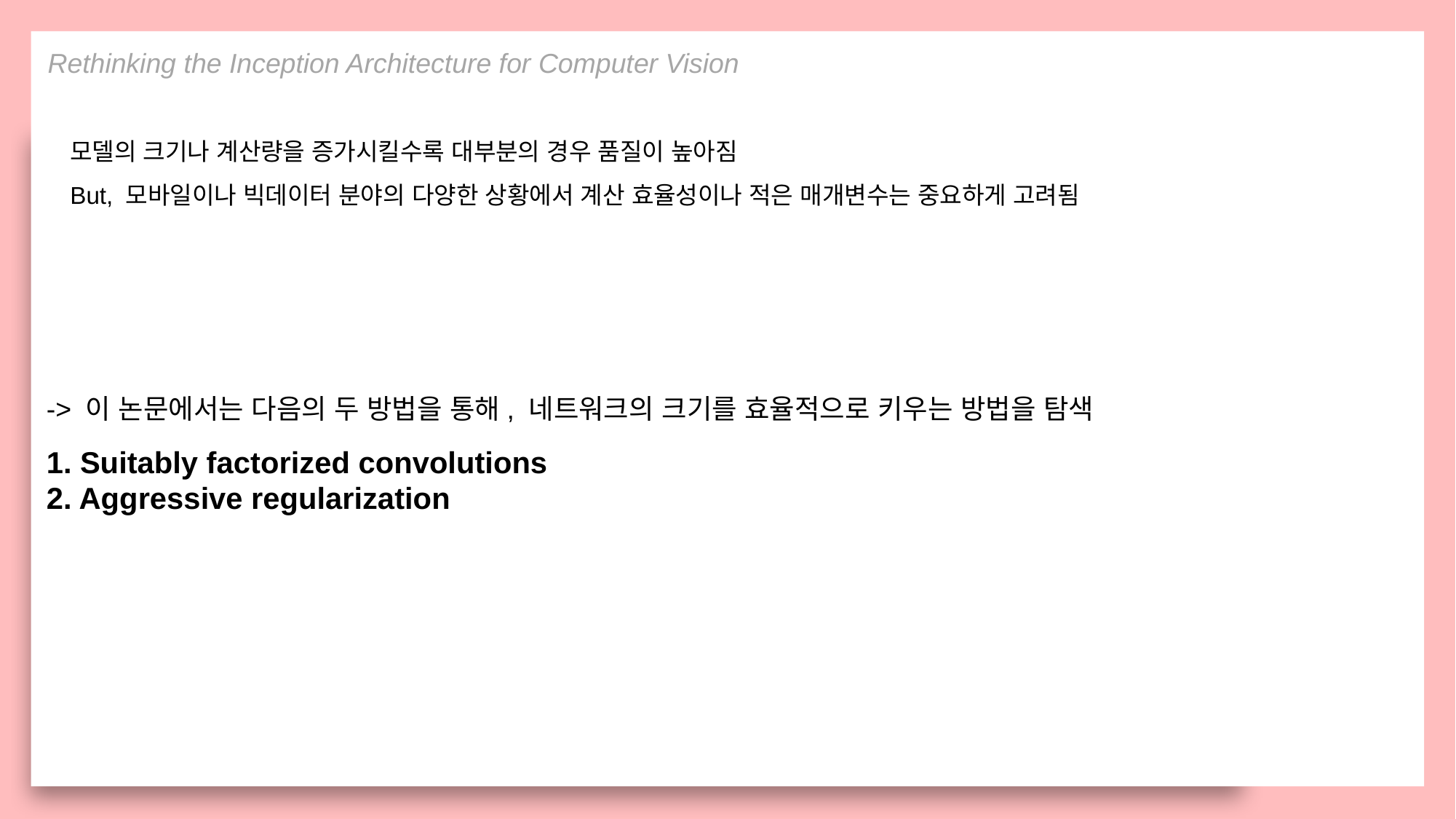

Rethinking the Inception Architecture for Computer Vision
모델의 크기나 계산량을 증가시킬수록 대부분의 경우 품질이 높아짐
But, 모바일이나 빅데이터 분야의 다양한 상황에서 계산 효율성이나 적은 매개변수는 중요하게 고려됨
-> 이 논문에서는 다음의 두 방법을 통해, 네트워크의 크기를 효율적으로 키우는 방법을 탐색
1. Suitably factorized convolutions
2. Aggressive regularization